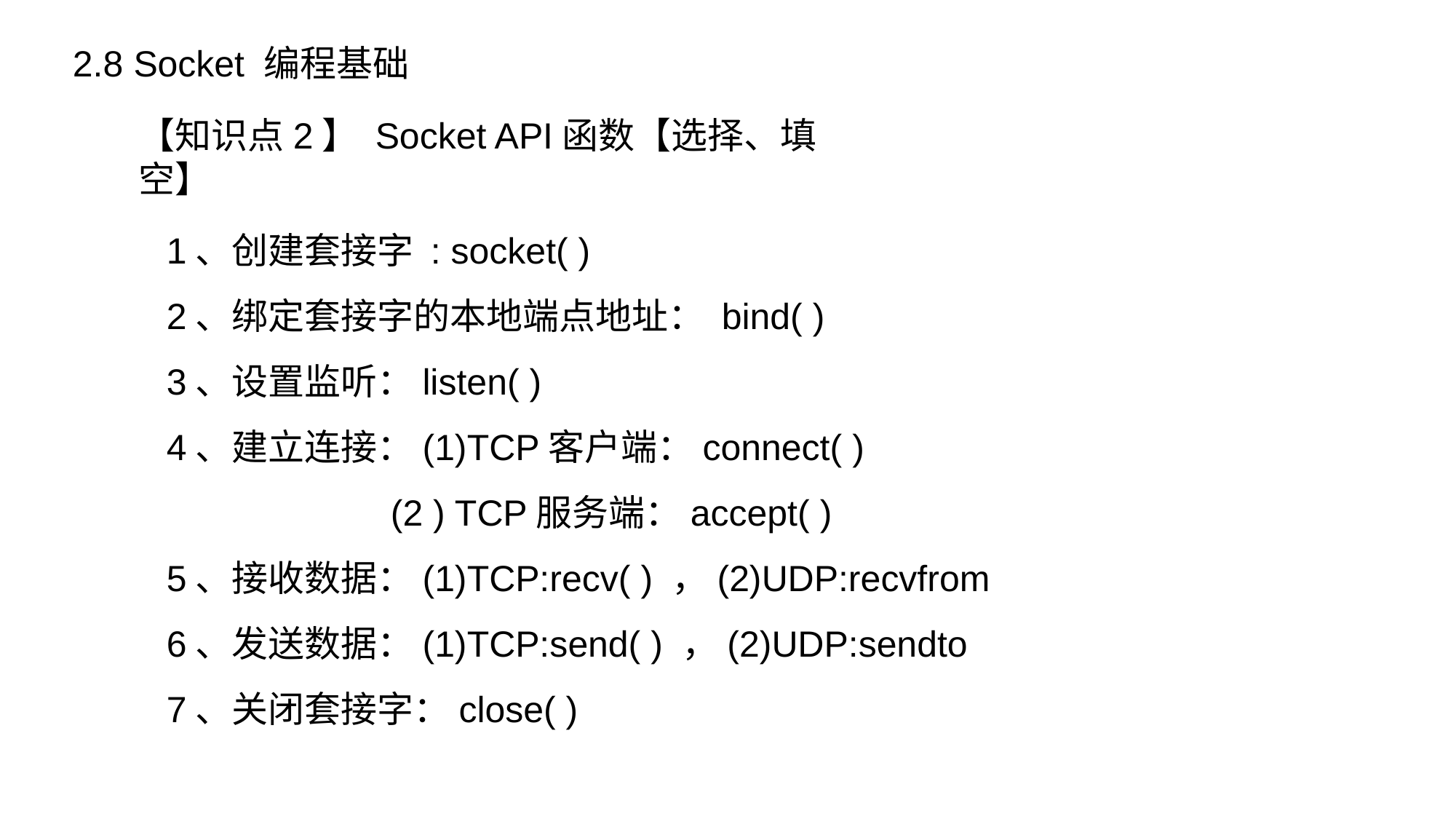

2.8 Socket 编程基础
【知识点2】 Socket API函数【选择、填空】
1、创建套接字 : socket( )
2、绑定套接字的本地端点地址： bind( )
3、设置监听：listen( )
4、建立连接：(1)TCP客户端：connect( )
                      (2 ) TCP服务端：accept( )
5、接收数据：(1)TCP:recv( ) ，(2)UDP:recvfrom
6、发送数据：(1)TCP:send( ) ，(2)UDP:sendto
7、关闭套接字：close( )